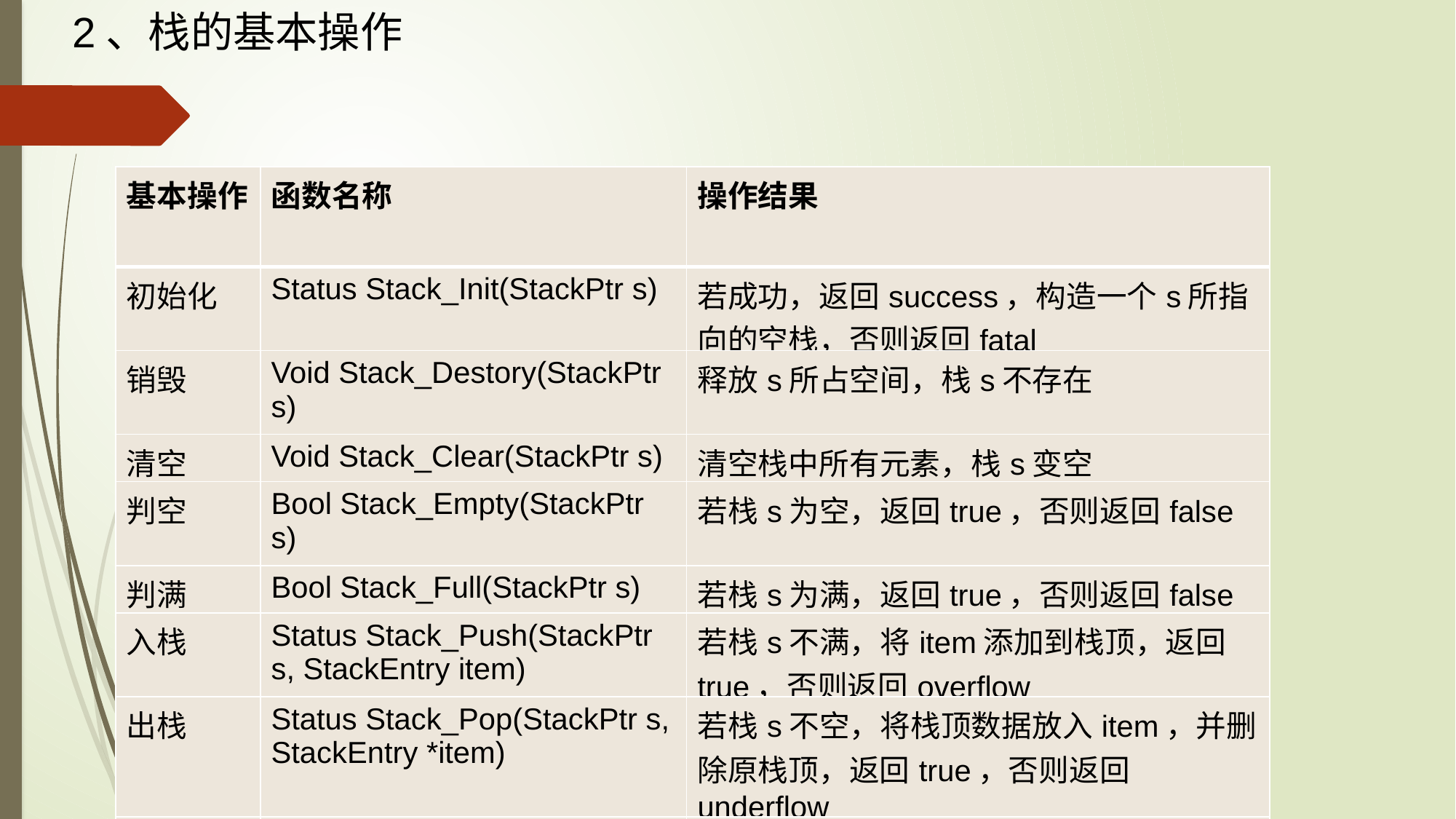

2、栈的基本操作
| 基本操作 | 函数名称 | 操作结果 |
| --- | --- | --- |
| 初始化 | Status Stack\_Init(StackPtr s) | 若成功，返回success，构造一个s所指向的空栈，否则返回fatal |
| 销毁 | Void Stack\_Destory(StackPtr s) | 释放s所占空间，栈s不存在 |
| 清空 | Void Stack\_Clear(StackPtr s) | 清空栈中所有元素，栈s变空 |
| 判空 | Bool Stack\_Empty(StackPtr s) | 若栈s为空，返回true，否则返回false |
| 判满 | Bool Stack\_Full(StackPtr s) | 若栈s为满，返回true，否则返回false |
| 入栈 | Status Stack\_Push(StackPtr s, StackEntry item) | 若栈s不满，将item添加到栈顶，返回true，否则返回overflow |
| 出栈 | Status Stack\_Pop(StackPtr s, StackEntry \*item) | 若栈s不空，将栈顶数据放入item，并删除原栈顶，返回true，否则返回underflow |
| 取栈顶元素 | Status Stack\_Top(StackPtr s, StackEntry \*item) | 若栈s不空，将栈顶数据放入item，返回true，否则返回underflow |